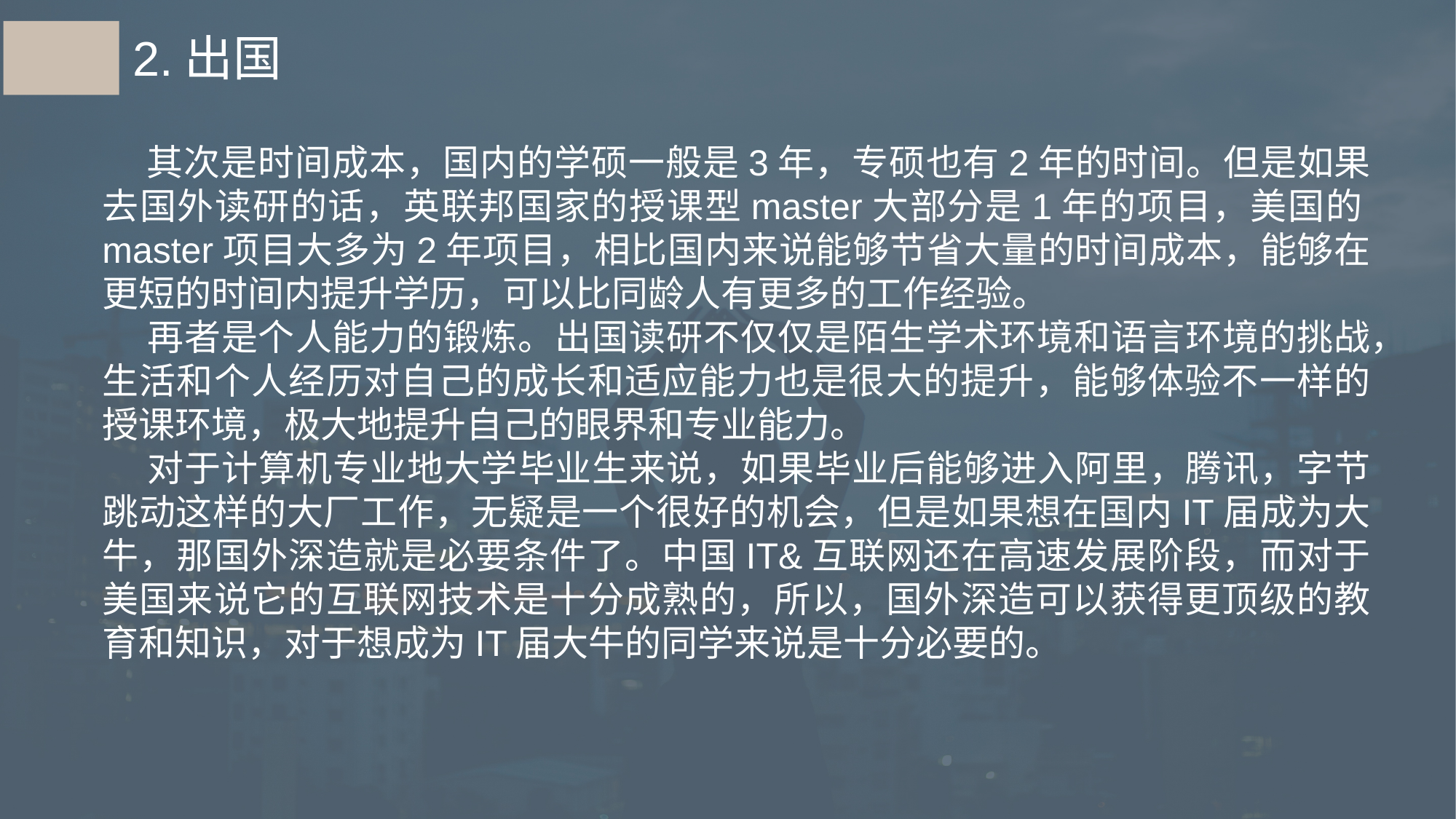

2.出国
    其次是时间成本，国内的学硕一般是3年，专硕也有2年的时间。但是如果去国外读研的话，英联邦国家的授课型master大部分是1年的项目，美国的master项目大多为2年项目，相比国内来说能够节省大量的时间成本，能够在更短的时间内提升学历，可以比同龄人有更多的工作经验。
    再者是个人能力的锻炼。出国读研不仅仅是陌生学术环境和语言环境的挑战，生活和个人经历对自己的成长和适应能力也是很大的提升，能够体验不一样的授课环境，极大地提升自己的眼界和专业能力。
    对于计算机专业地大学毕业生来说，如果毕业后能够进入阿里，腾讯，字节跳动这样的大厂工作，无疑是一个很好的机会，但是如果想在国内IT届成为大牛，那国外深造就是必要条件了。中国IT&互联网还在高速发展阶段，而对于美国来说它的互联网技术是十分成熟的，所以，国外深造可以获得更顶级的教育和知识，对于想成为IT届大牛的同学来说是十分必要的。